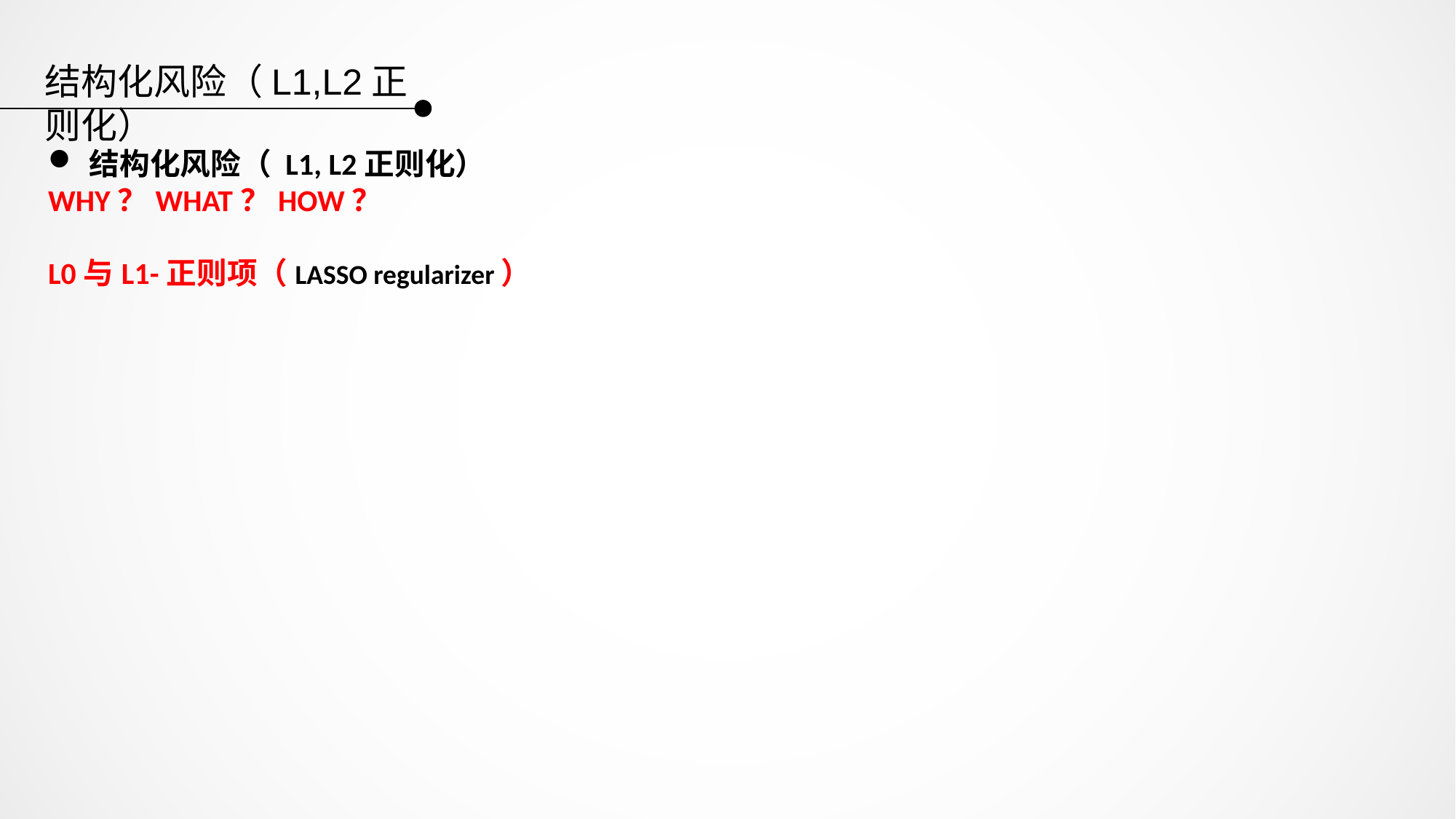

结构化风险（L1,L2正则化）

结构化风险（ L1, L2正则化）
WHY？WHAT？HOW？

L0与L1-正则项（LASSO regularizer）